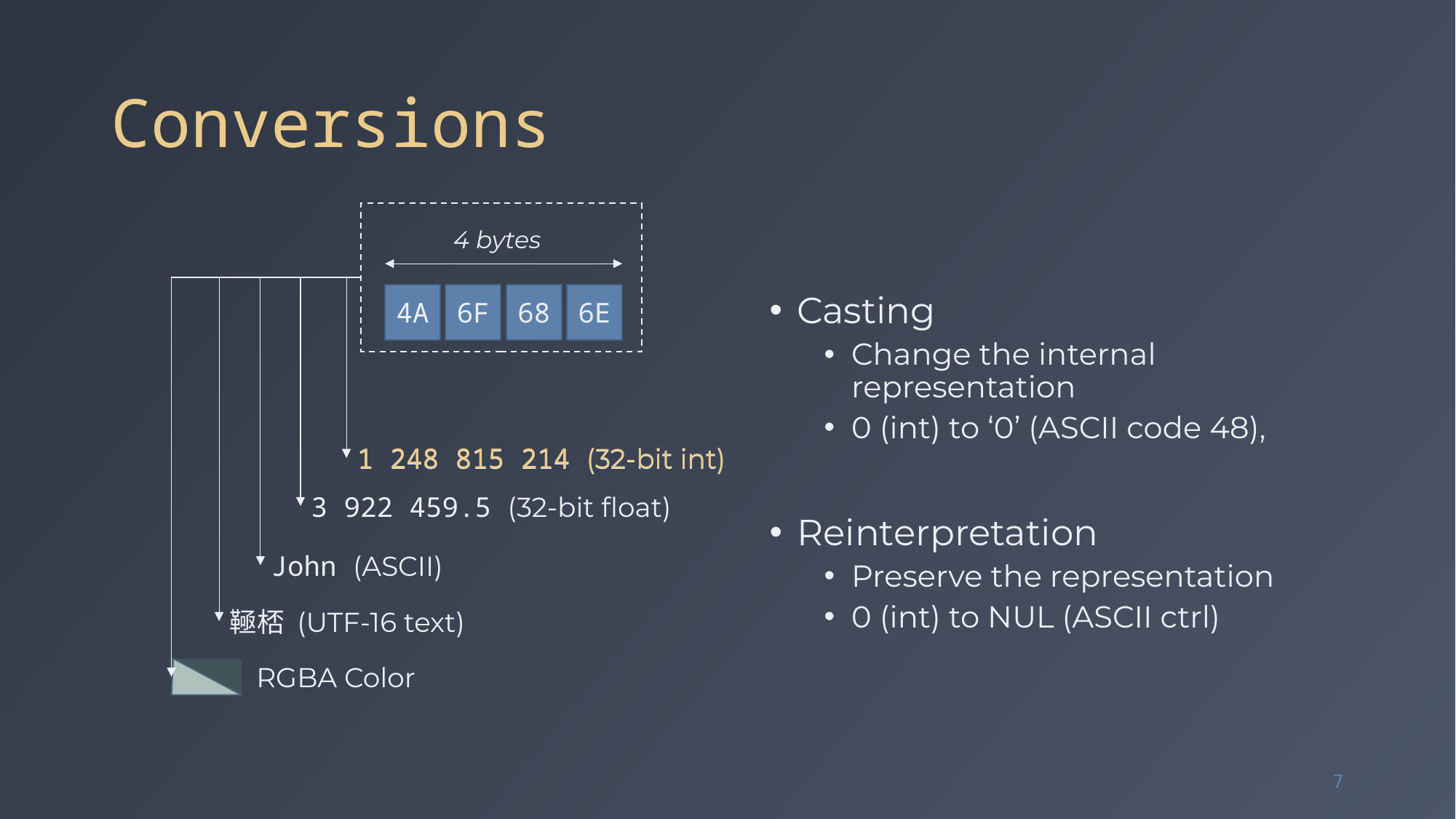

# Conversions

Casting
Change the internal representation
0 (int) to ‘0’ (ASCII code 48),

Reinterpretation
Preserve the representation
0 (int) to NUL (ASCII ctrl)
4 bytes
4A
6F
68
6E
1 248 815 214 (32-bit int)
1 248 815 214 (32-bit int)
3 922 459.5 (32-bit float)
John (ASCII)
䩯桮 (UTF-16 text)
RGBA Color

7